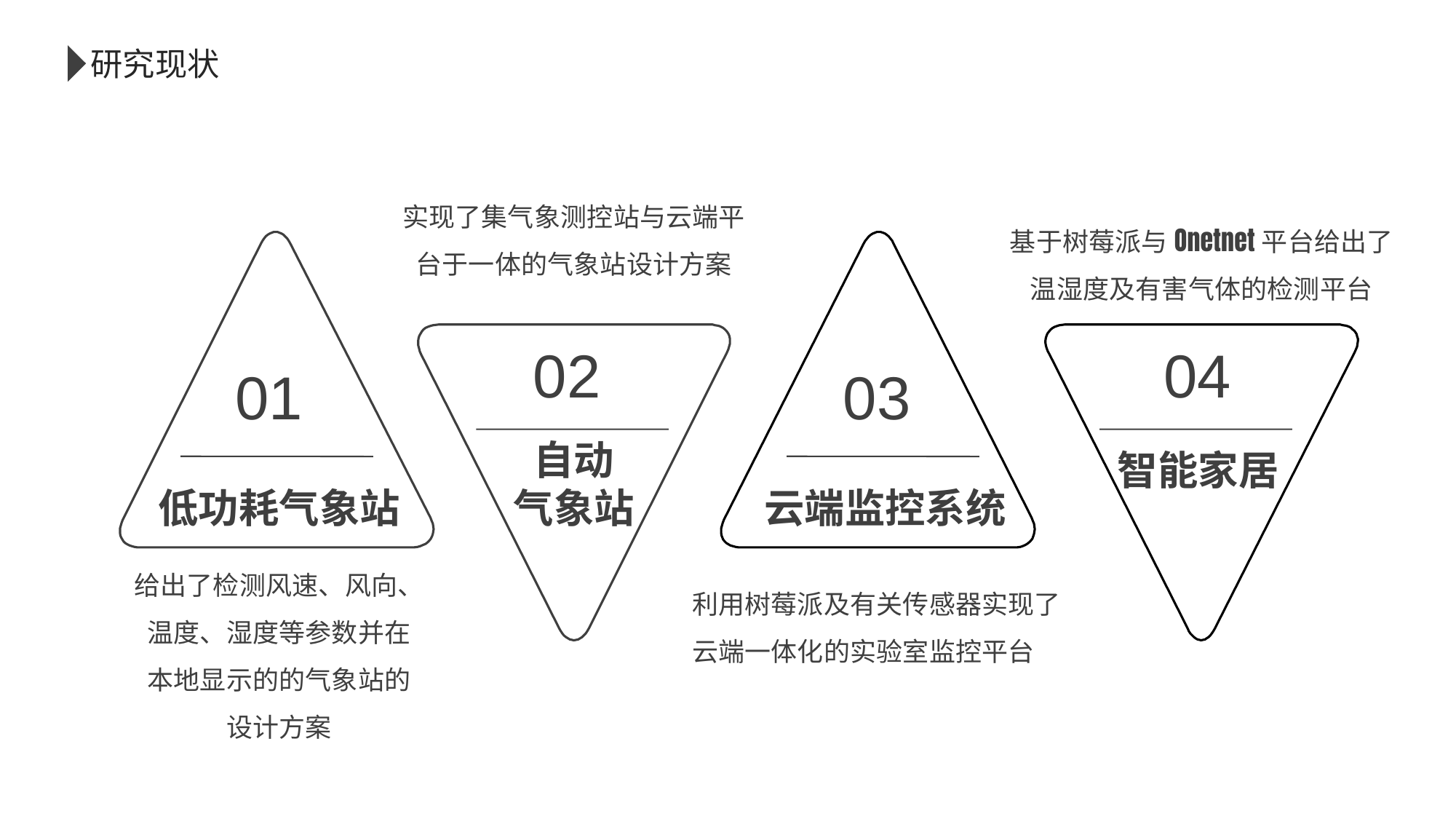

研究现状

实现了集气象测控站与云端平
台于一体的气象站设计方案
基于树莓派与Onetnet平台给出了
温湿度及有害气体的检测平台

01
低功耗气象站

03
云端监控系统

02

自动
气象站

04

智能家居
给出了检测风速、风向、
温度、湿度等参数并在
本地显示的的气象站的
设计方案
利用树莓派及有关传感器实现了
云端一体化的实验室监控平台